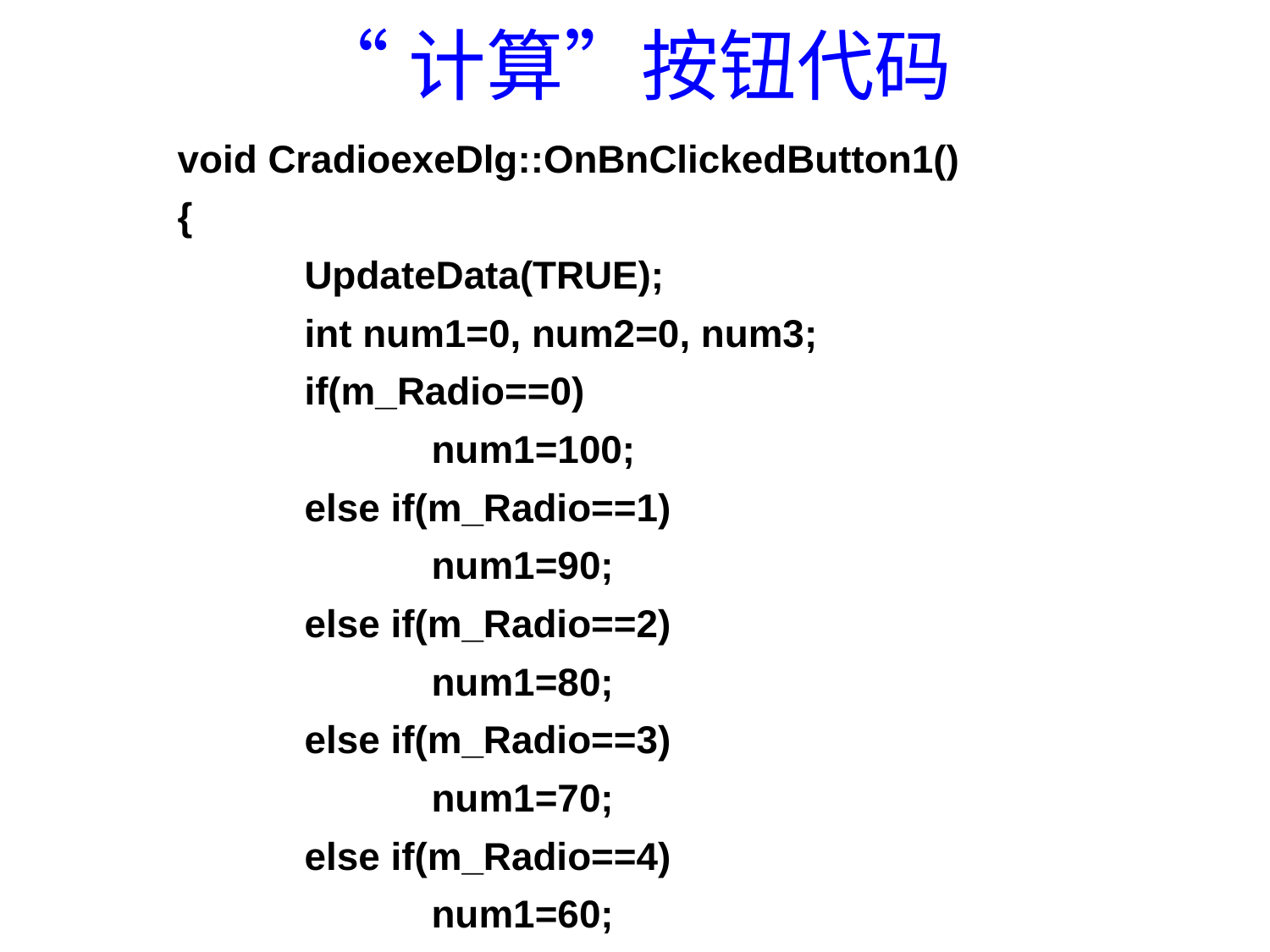

“计算”按钮代码
void CradioexeDlg::OnBnClickedButton1()
{
	UpdateData(TRUE);
	int num1=0, num2=0, num3;
	if(m_Radio==0)
		num1=100;
	else if(m_Radio==1)
		num1=90;
	else if(m_Radio==2)
		num1=80;
	else if(m_Radio==3)
		num1=70;
	else if(m_Radio==4)
		num1=60;